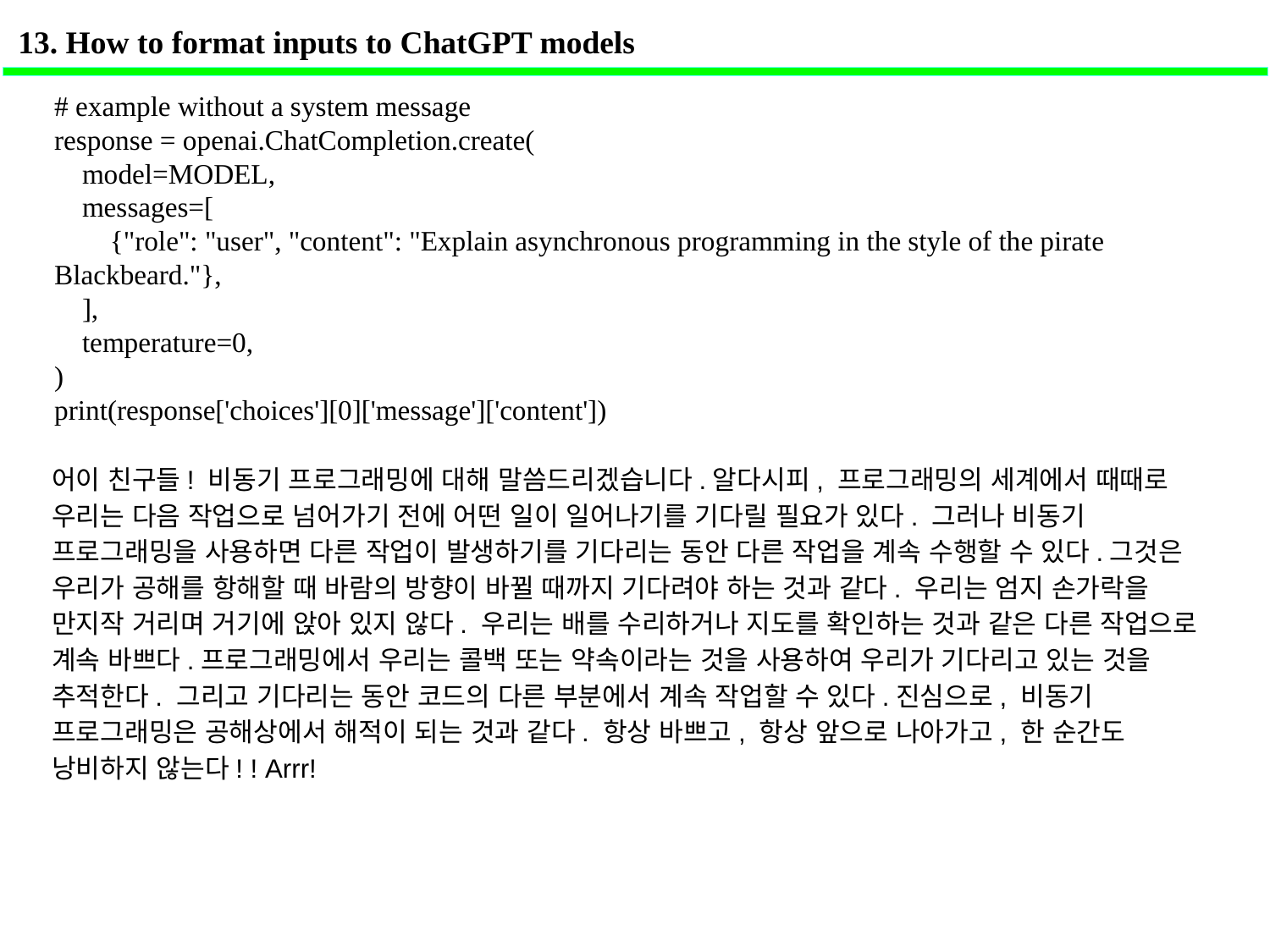

13. How to format inputs to ChatGPT models

# example without a system message
response = openai.ChatCompletion.create(
    model=MODEL,
    messages=[
        {"role": "user", "content": "Explain asynchronous programming in the style of the pirate Blackbeard."},
    ],
    temperature=0,
)
print(response['choices'][0]['message']['content'])

어이 친구들! 비동기 프로그래밍에 대해 말씀드리겠습니다.알다시피, 프로그래밍의 세계에서 때때로 우리는 다음 작업으로 넘어가기 전에 어떤 일이 일어나기를 기다릴 필요가 있다. 그러나 비동기 프로그래밍을 사용하면 다른 작업이 발생하기를 기다리는 동안 다른 작업을 계속 수행할 수 있다.그것은 우리가 공해를 항해할 때 바람의 방향이 바뀔 때까지 기다려야 하는 것과 같다. 우리는 엄지 손가락을 만지작 거리며 거기에 앉아 있지 않다. 우리는 배를 수리하거나 지도를 확인하는 것과 같은 다른 작업으로 계속 바쁘다.프로그래밍에서 우리는 콜백 또는 약속이라는 것을 사용하여 우리가 기다리고 있는 것을 추적한다. 그리고 기다리는 동안 코드의 다른 부분에서 계속 작업할 수 있다.진심으로, 비동기 프로그래밍은 공해상에서 해적이 되는 것과 같다. 항상 바쁘고, 항상 앞으로 나아가고, 한 순간도 낭비하지 않는다! ! Arrr!